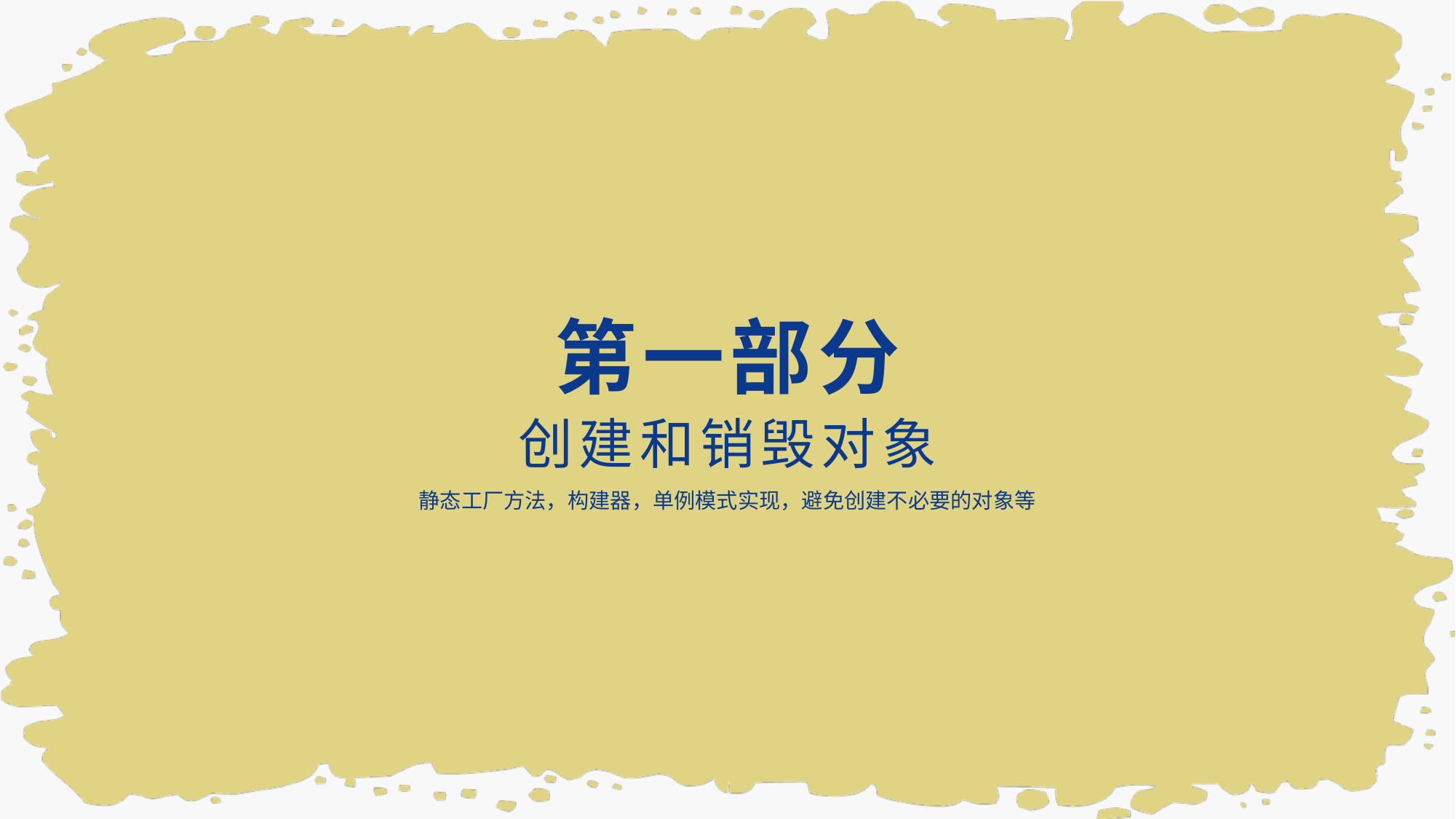

第一部分
创建和销毁对象
静态工厂方法，构建器，单例模式实现，避免创建不必要的对象等